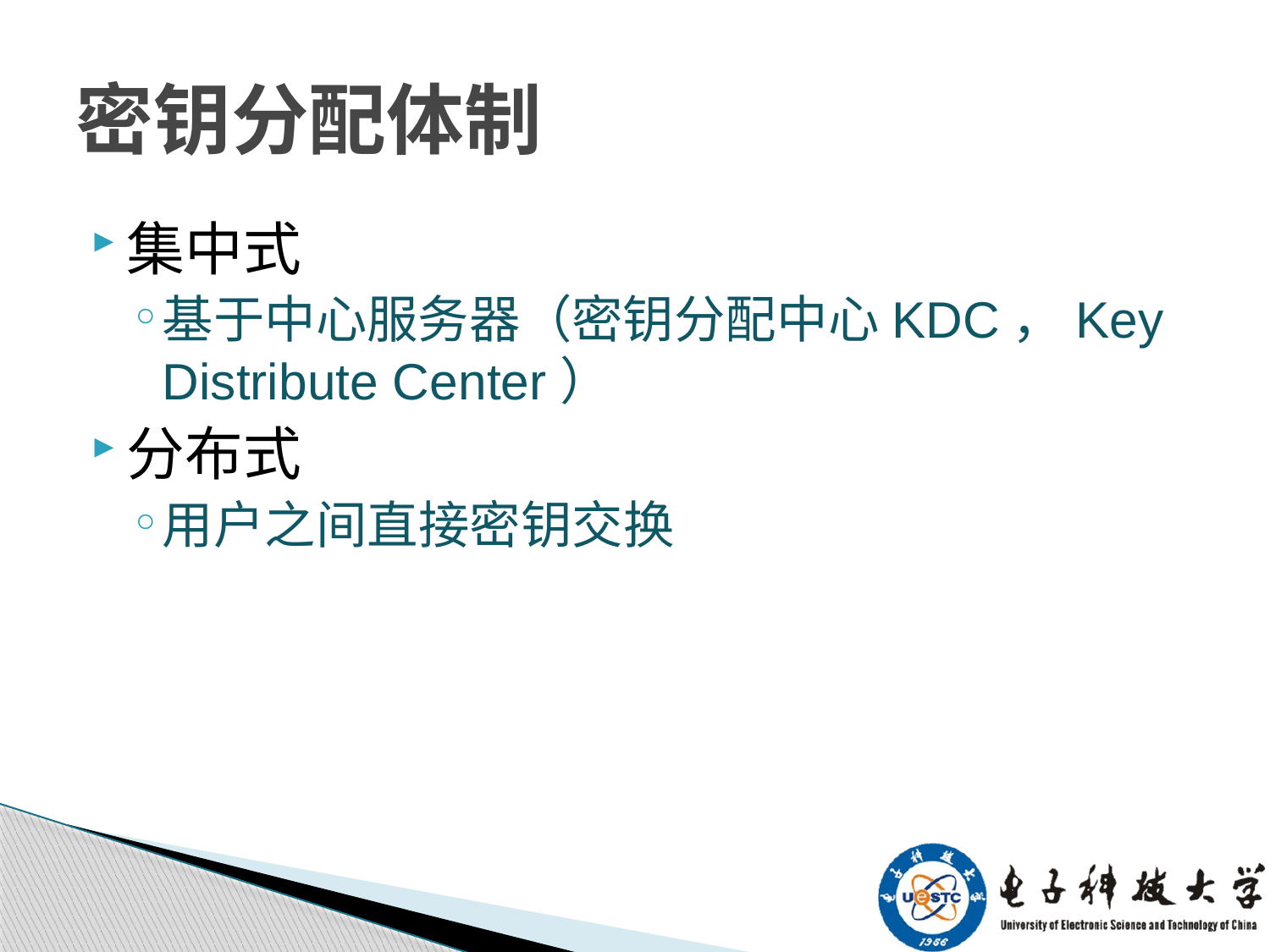

# 密钥分配体制
集中式
基于中心服务器（密钥分配中心KDC，Key Distribute Center）
分布式
用户之间直接密钥交换